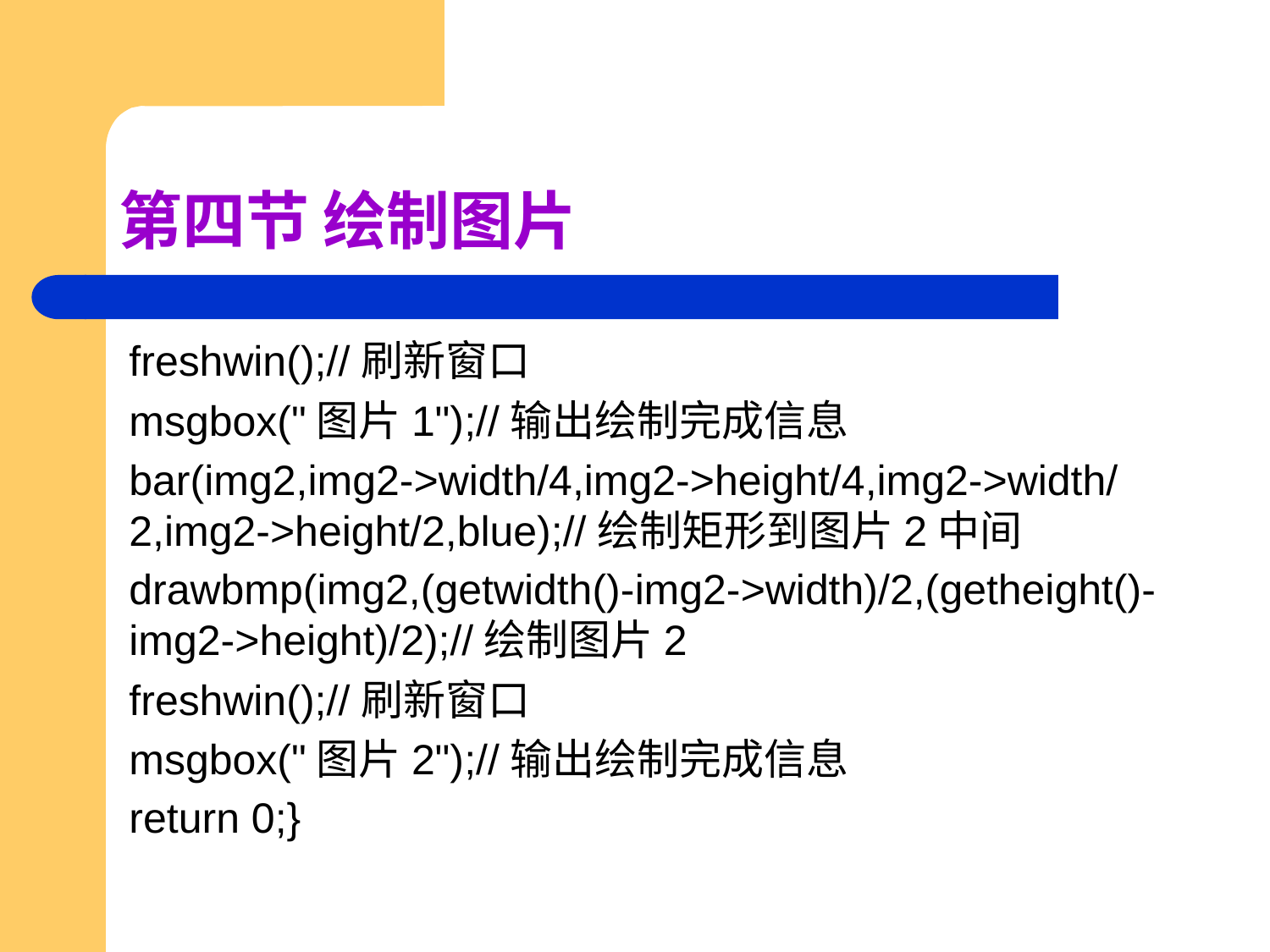

# 第四节 绘制图片
freshwin();//刷新窗口
msgbox("图片1");//输出绘制完成信息
bar(img2,img2->width/4,img2->height/4,img2->width/2,img2->height/2,blue);//绘制矩形到图片2中间
drawbmp(img2,(getwidth()-img2->width)/2,(getheight()-img2->height)/2);//绘制图片2
freshwin();//刷新窗口
msgbox("图片2");//输出绘制完成信息
return 0;}